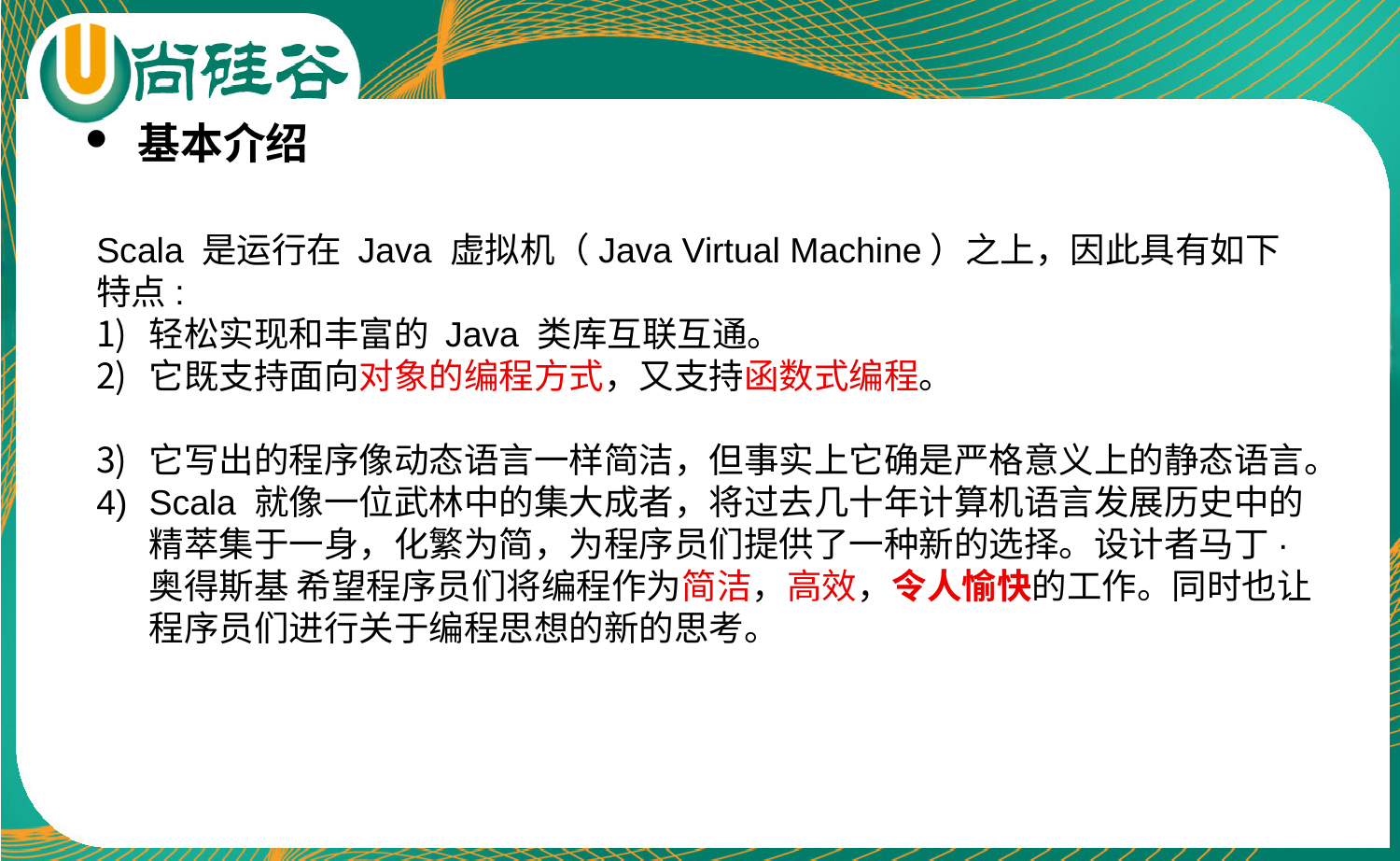

基本介绍

Scala 是运行在 Java 虚拟机（Java Virtual Machine）之上，因此具有如下特点:
轻松实现和丰富的 Java 类库互联互通。
它既支持面向对象的编程方式，又支持函数式编程。

它写出的程序像动态语言一样简洁，但事实上它确是严格意义上的静态语言。
Scala 就像一位武林中的集大成者，将过去几十年计算机语言发展历史中的精萃集于一身，化繁为简，为程序员们提供了一种新的选择。设计者马丁·奥得斯基 希望程序员们将编程作为简洁，高效，令人愉快的工作。同时也让程序员们进行关于编程思想的新的思考。